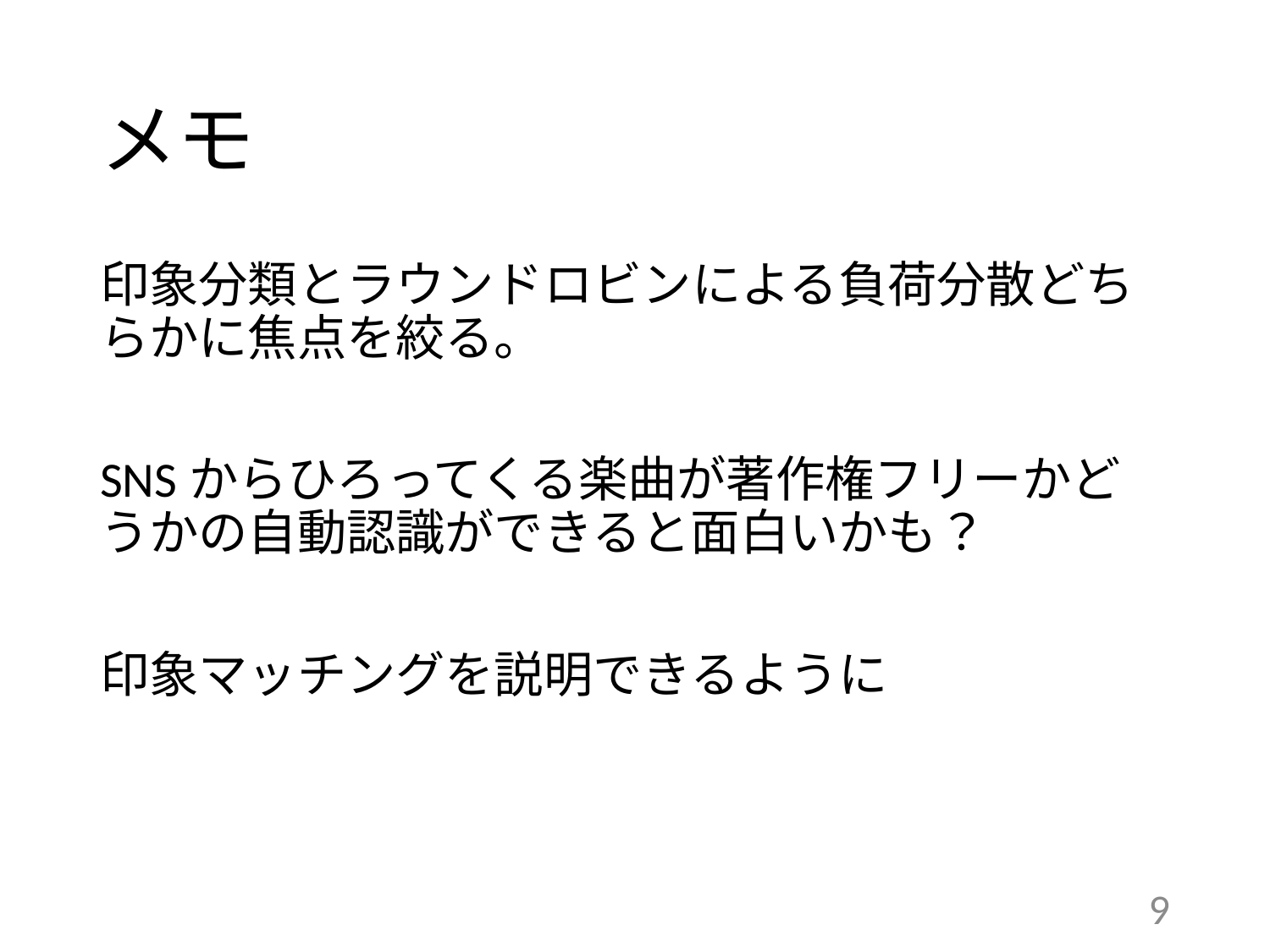

# メモ
印象分類とラウンドロビンによる負荷分散どちらかに焦点を絞る。

SNSからひろってくる楽曲が著作権フリーかどうかの自動認識ができると面白いかも？

印象マッチングを説明できるように

9